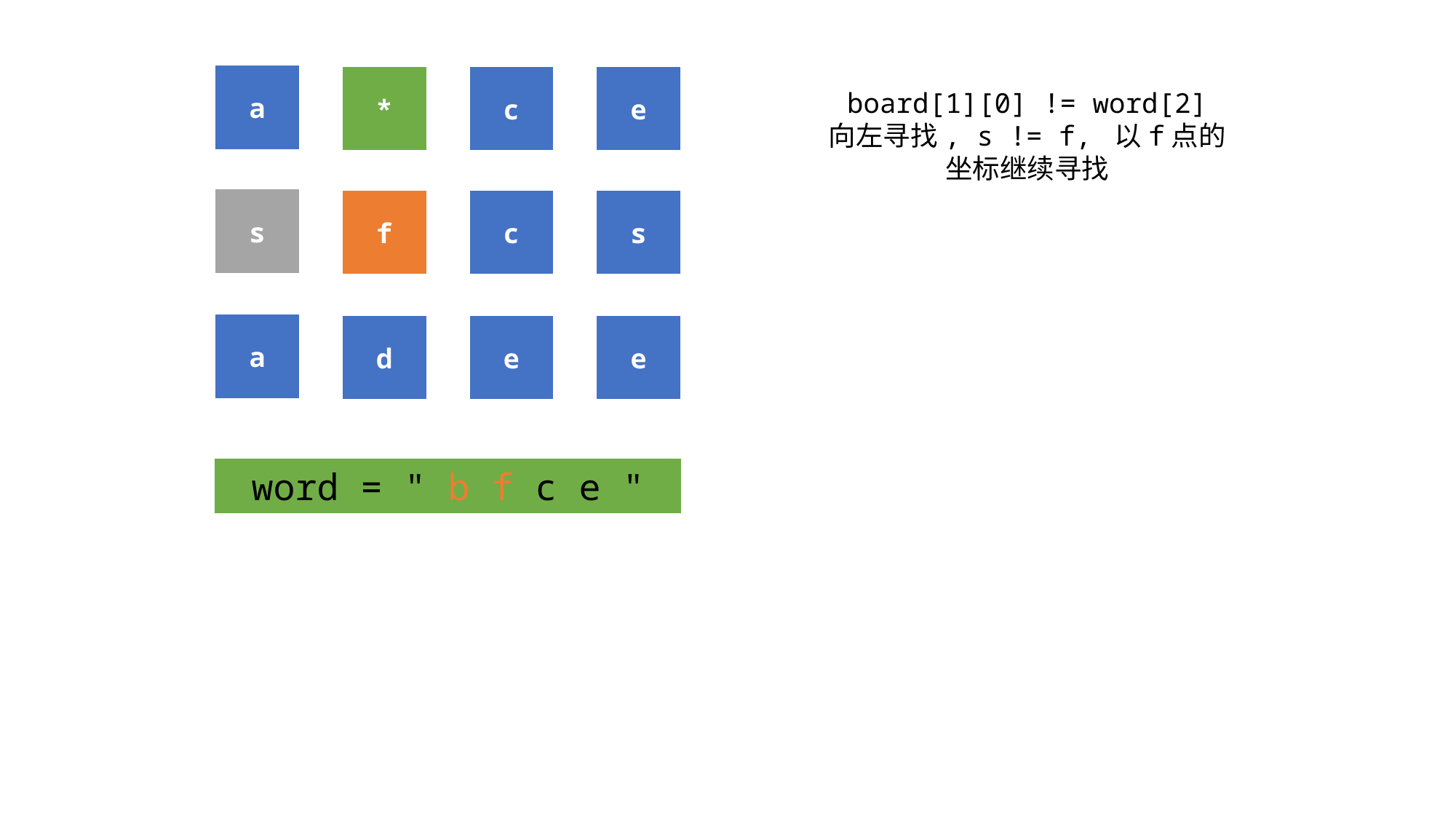

| a |
| --- |
| \* |
| --- |
| c |
| --- |
| e |
| --- |
board[1][0] != word[2]
向左寻找, s != f, 以f点的坐标继续寻找
| s |
| --- |
| f |
| --- |
| c |
| --- |
| s |
| --- |
| a |
| --- |
| e |
| --- |
| d |
| --- |
| e |
| --- |
word = " b f c e "